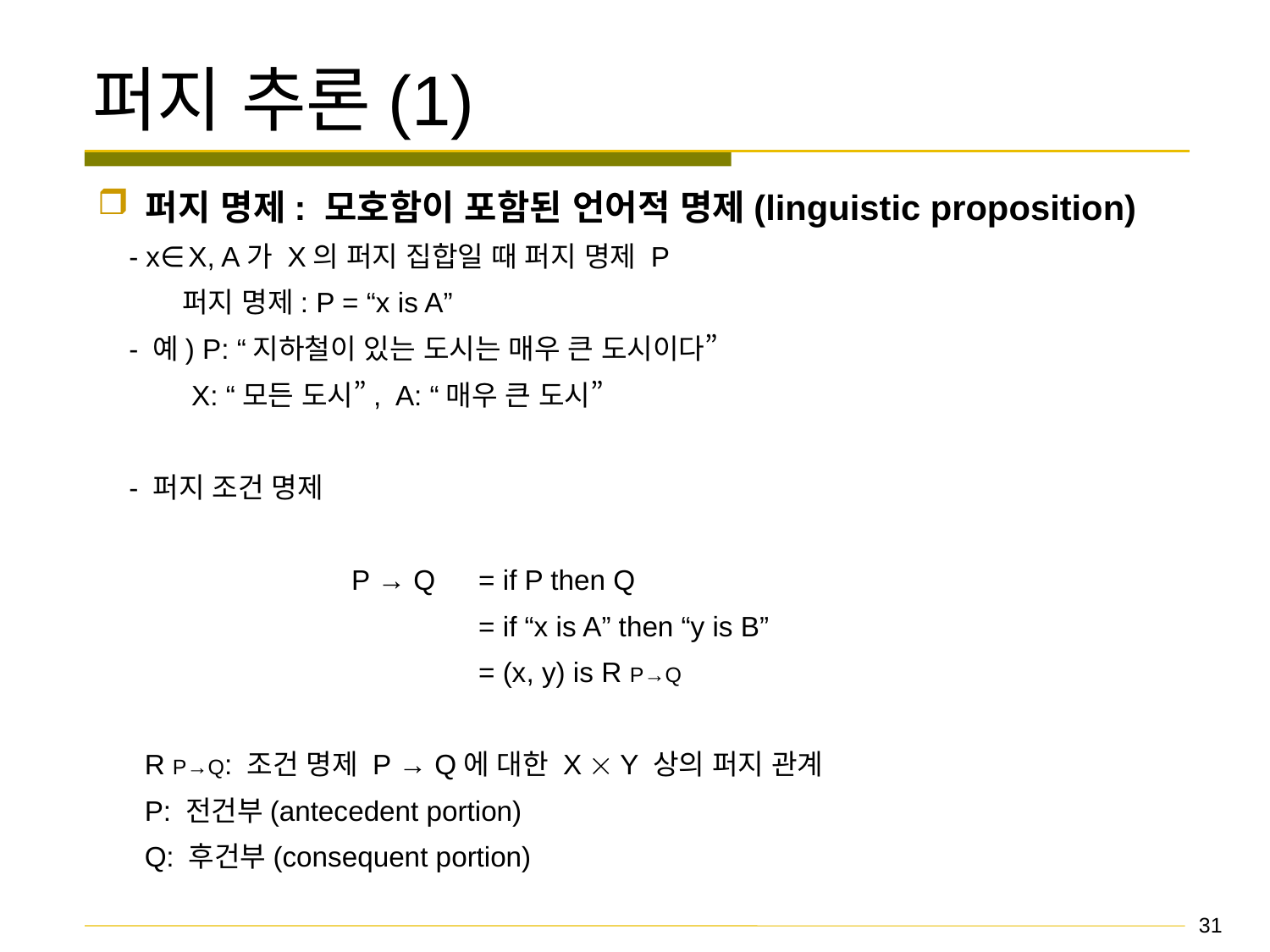

# 퍼지 추론(1)
 퍼지 명제: 모호함이 포함된 언어적 명제(linguistic proposition)
    - x∈X, A가 X의 퍼지 집합일 때 퍼지 명제 P
          퍼지 명제: P = “x is A”
    - 예) P: “지하철이 있는 도시는 매우 큰 도시이다”
            X: “모든 도시”,  A: “매우 큰 도시”

    - 퍼지 조건 명제

		P → Q 	= if P then Q
		         	= if “x is A” then “y is B”
			= (x, y) is R P→Q

      R P→Q: 조건 명제 P → Q에 대한 X × Y 상의 퍼지 관계
      P: 전건부(antecedent portion)
      Q: 후건부(consequent portion)
31